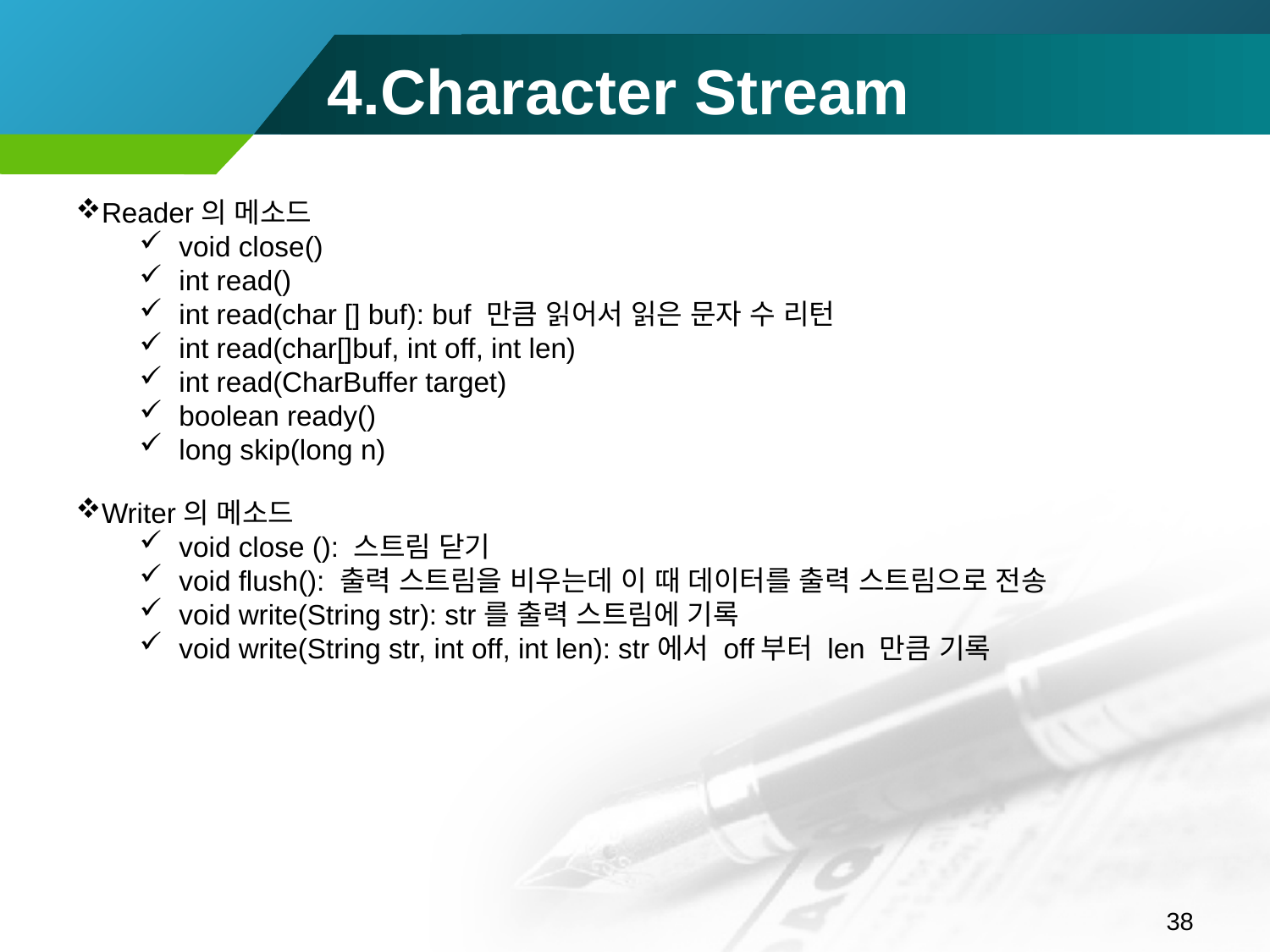

4.Character Stream
Reader의 메소드
void close()
int read()
int read(char [] buf): buf 만큼 읽어서 읽은 문자 수 리턴
int read(char[]buf, int off, int len)
int read(CharBuffer target)
boolean ready()
long skip(long n)

Writer의 메소드
void close (): 스트림 닫기
void flush(): 출력 스트림을 비우는데 이 때 데이터를 출력 스트림으로 전송
void write(String str): str를 출력 스트림에 기록
void write(String str, int off, int len): str에서 off부터 len 만큼 기록
38